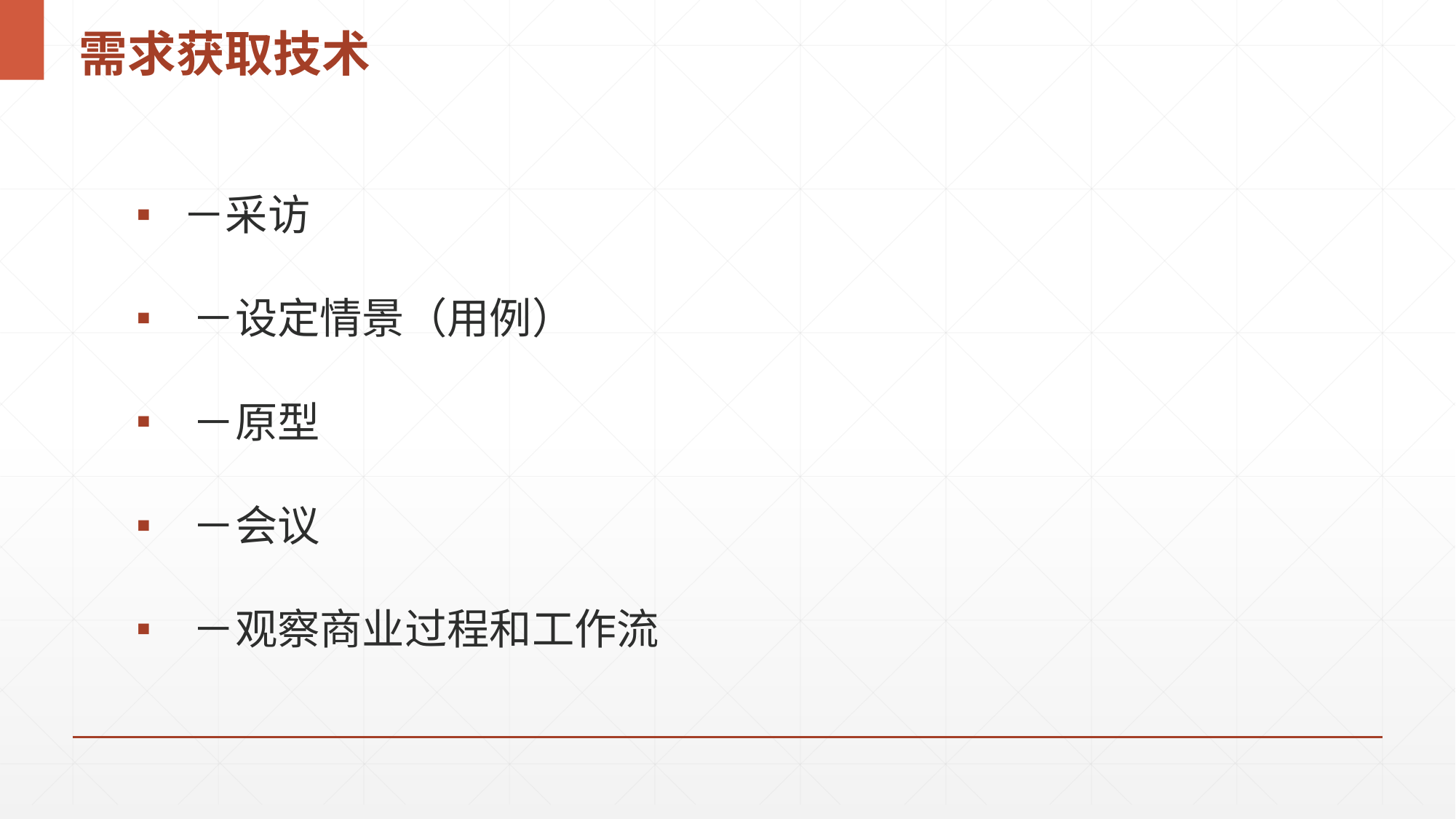

# 需求获取技术
 －采访
  －设定情景（用例）
  －原型
  －会议
  －观察商业过程和工作流